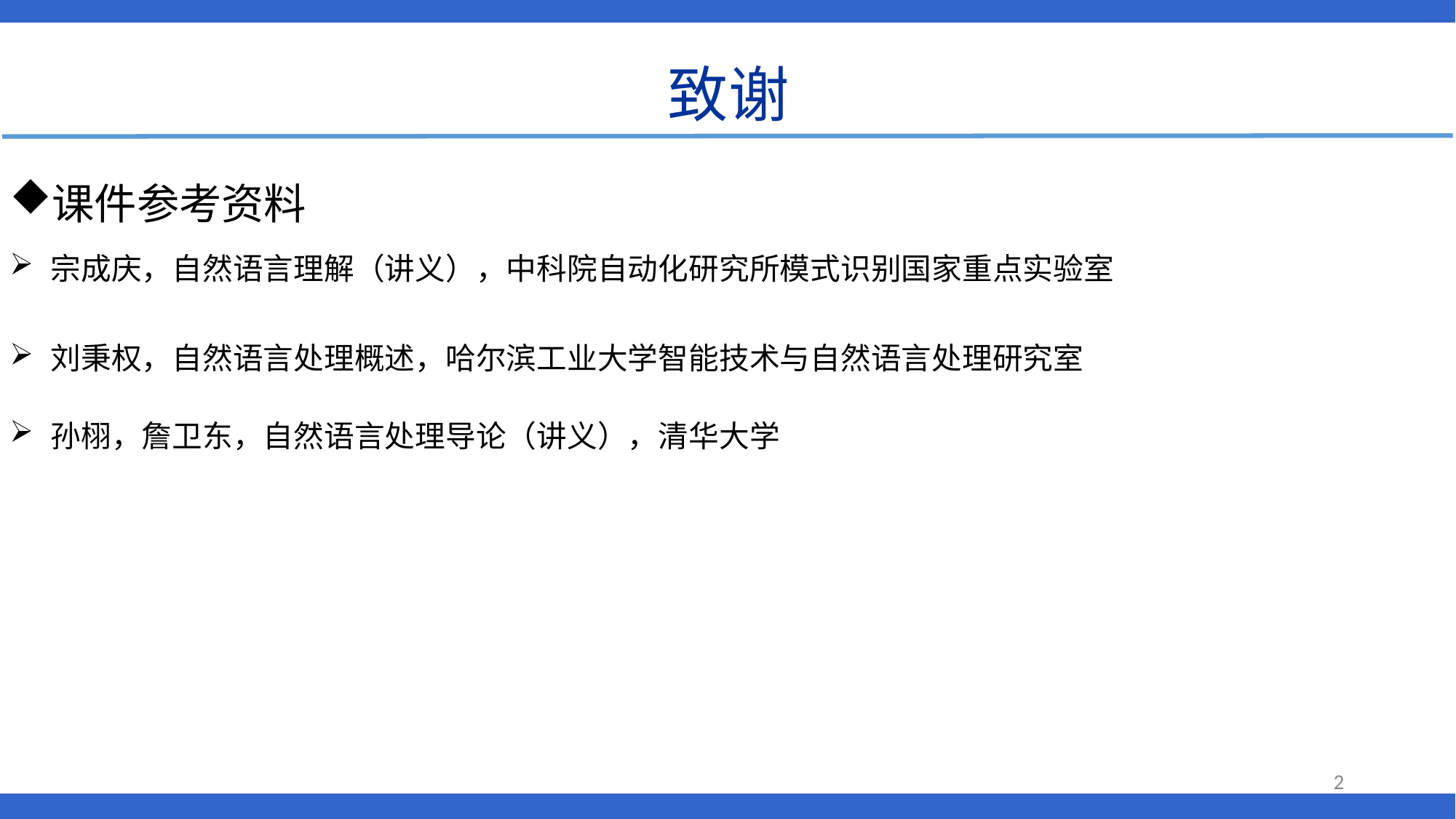

致谢
课件参考资料
宗成庆，自然语言理解（讲义），中科院自动化研究所模式识别国家重点实验室
刘秉权，自然语言处理概述，哈尔滨工业大学智能技术与自然语言处理研究室
孙栩，詹卫东，自然语言处理导论（讲义），清华大学
2